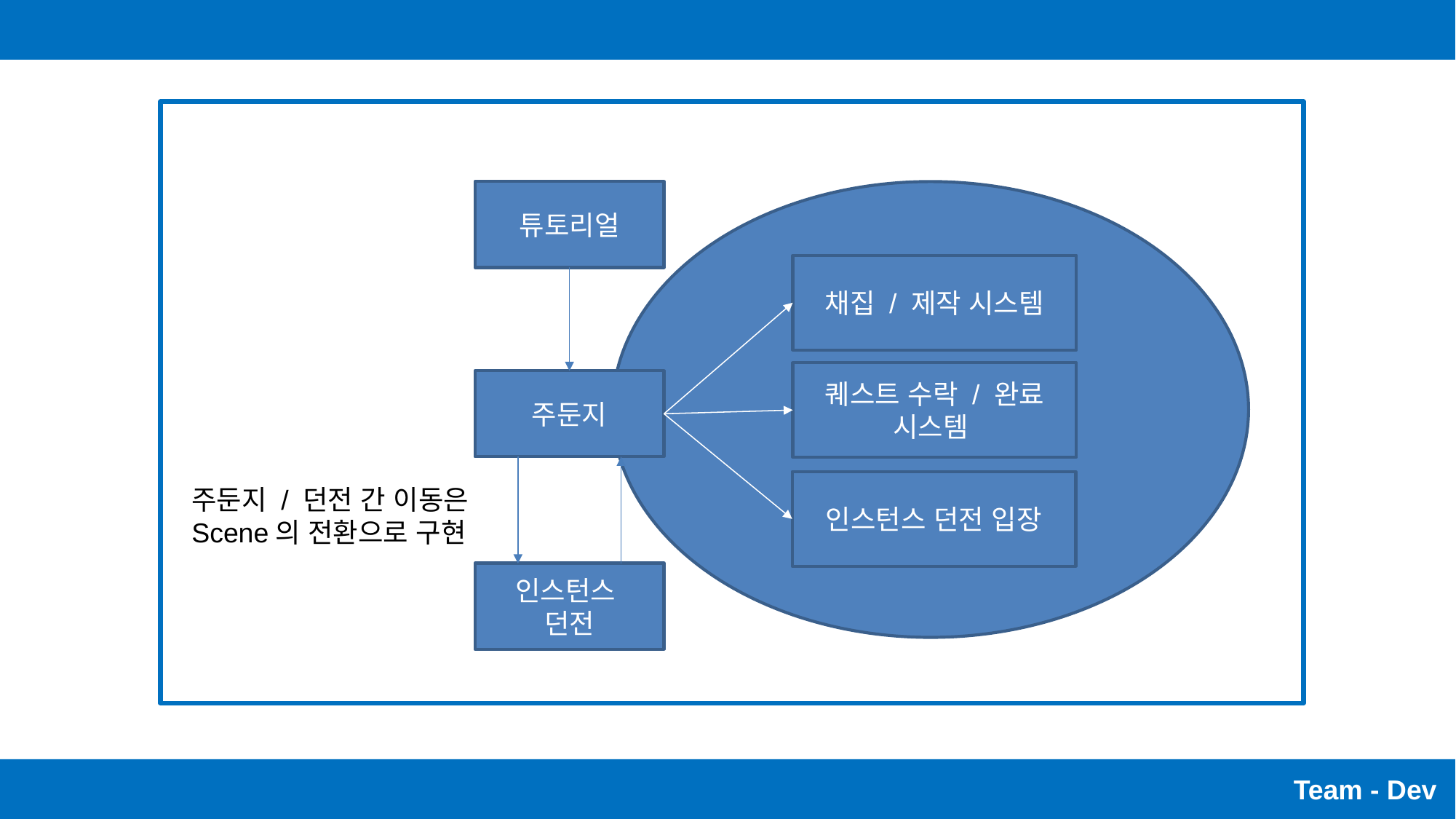

Project Sweet Reaper – Standard flow

튜토리얼

채집 / 제작 시스템
퀘스트 수락 / 완료
시스템
주둔지
인스턴스 던전 입장
주둔지 / 던전 간 이동은
Scene의 전환으로 구현
인스턴스
던전
Team - Dev